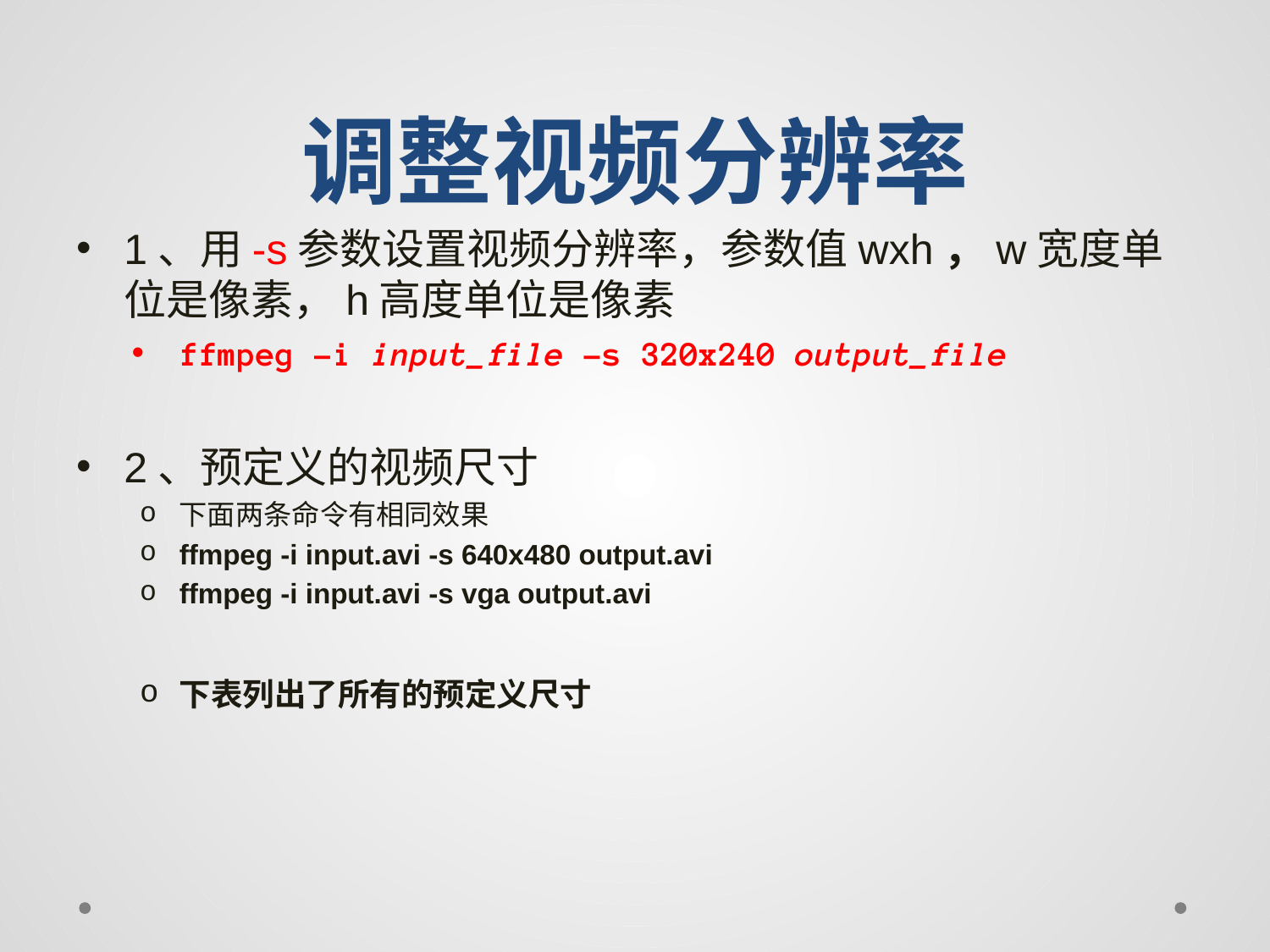

# 调整视频分辨率
1、用-s参数设置视频分辨率，参数值wxh，w宽度单位是像素，h高度单位是像素
ffmpeg -i input_file -s 320x240 output_file

2、预定义的视频尺寸
下面两条命令有相同效果
ffmpeg -i input.avi -s 640x480 output.avi
ffmpeg -i input.avi -s vga output.avi

下表列出了所有的预定义尺寸